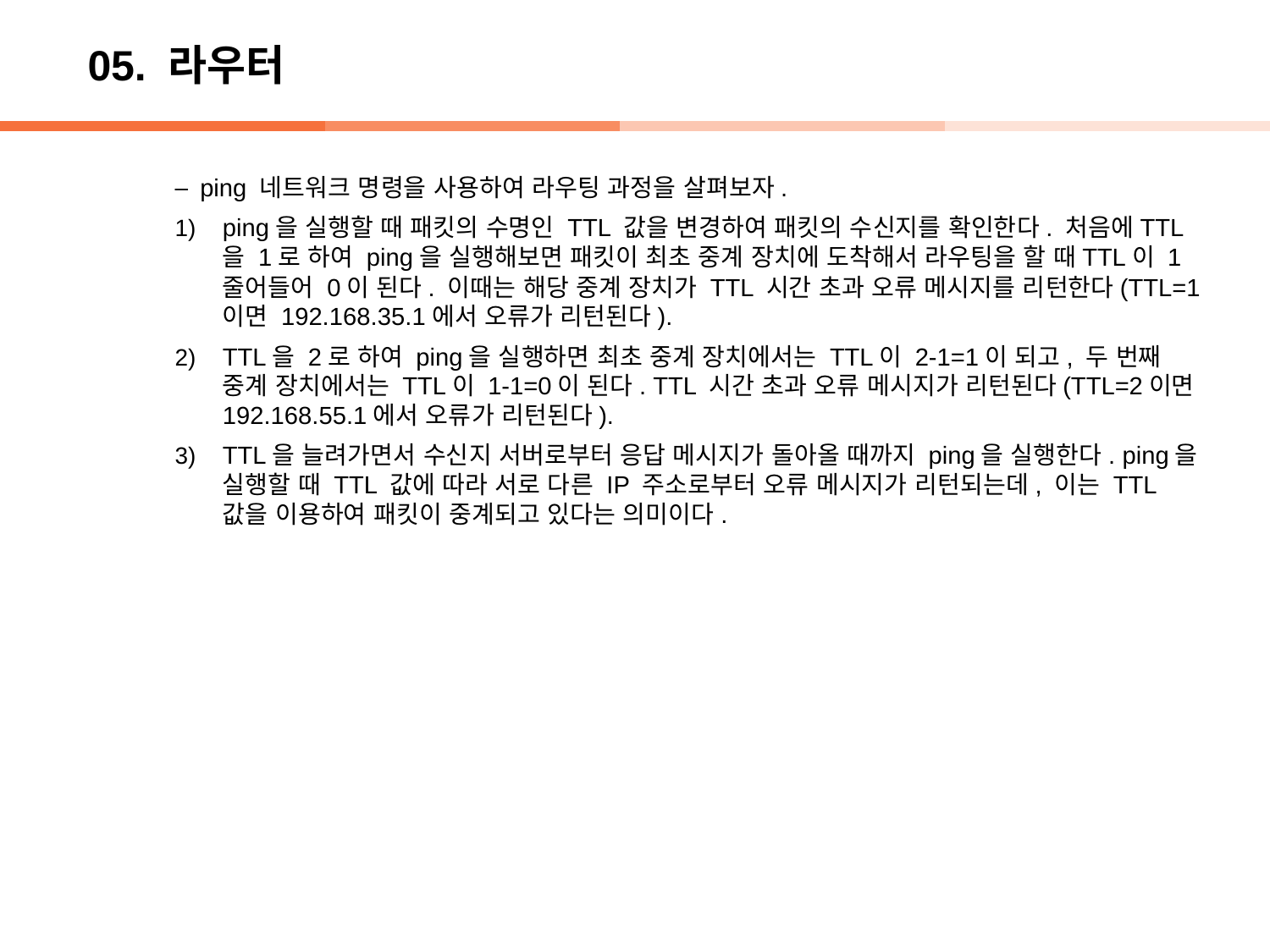

# 05. 라우터
ping 네트워크 명령을 사용하여 라우팅 과정을 살펴보자.
ping을 실행할 때 패킷의 수명인 TTL 값을 변경하여 패킷의 수신지를 확인한다. 처음에TTL을 1로 하여 ping을 실행해보면 패킷이 최초 중계 장치에 도착해서 라우팅을 할 때TTL이 1 줄어들어 0이 된다. 이때는 해당 중계 장치가 TTL 시간 초과 오류 메시지를 리턴한다(TTL=1이면 192.168.35.1에서 오류가 리턴된다).
TTL을 2로 하여 ping을 실행하면 최초 중계 장치에서는 TTL이 2-1=1이 되고, 두 번째 중계 장치에서는 TTL이 1-1=0이 된다. TTL 시간 초과 오류 메시지가 리턴된다(TTL=2이면 192.168.55.1에서 오류가 리턴된다).
TTL을 늘려가면서 수신지 서버로부터 응답 메시지가 돌아올 때까지 ping을 실행한다. ping을 실행할 때 TTL 값에 따라 서로 다른 IP 주소로부터 오류 메시지가 리턴되는데, 이는 TTL 값을 이용하여 패킷이 중계되고 있다는 의미이다.